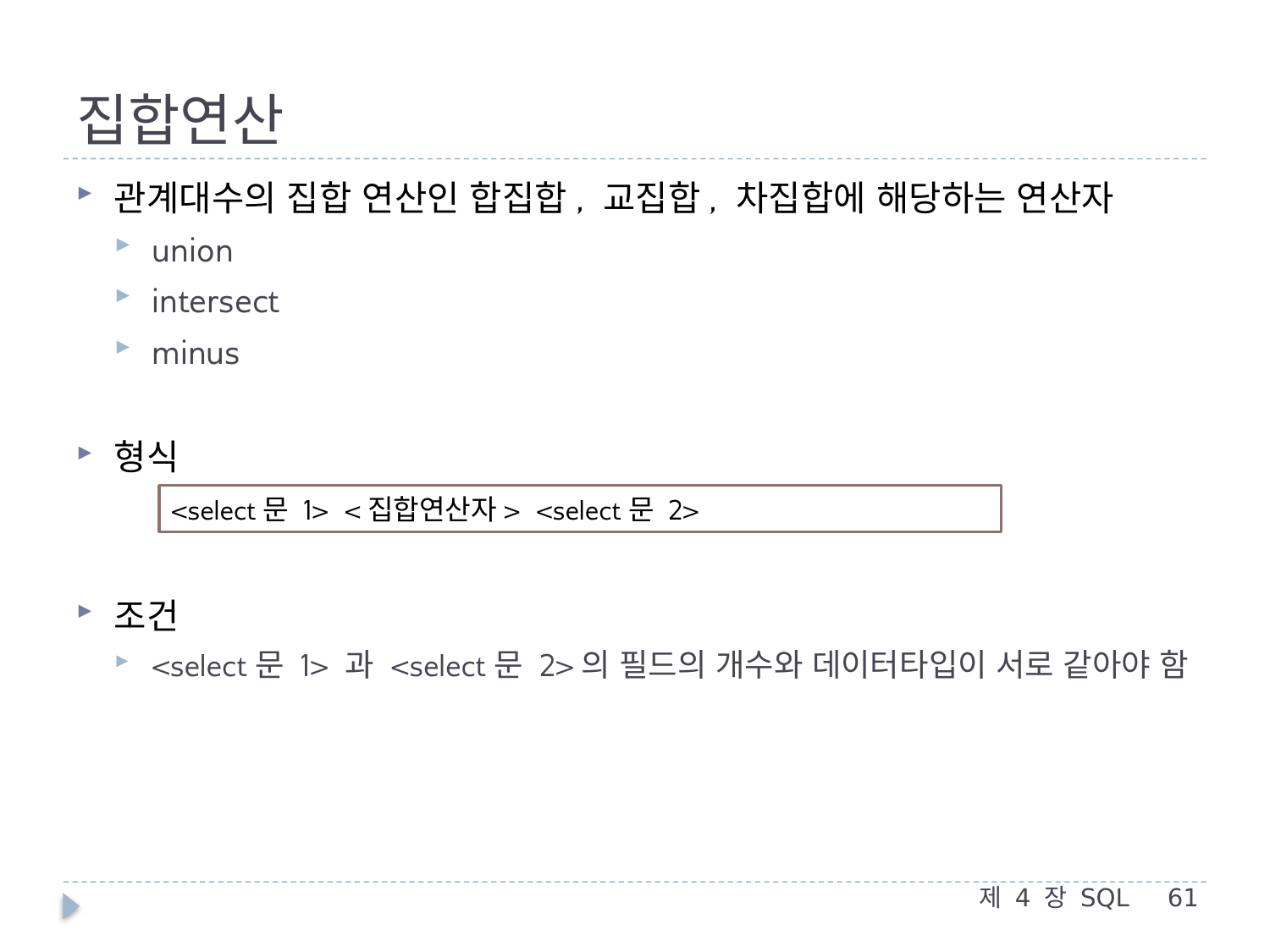

# 집합연산
관계대수의 집합 연산인 합집합, 교집합, 차집합에 해당하는 연산자
union
intersect
minus

형식

조건
<select문 1> 과 <select문 2>의 필드의 개수와 데이터타입이 서로 같아야 함

<select문 1>  <집합연산자>  <select문 2>
제 4 장 SQL
61